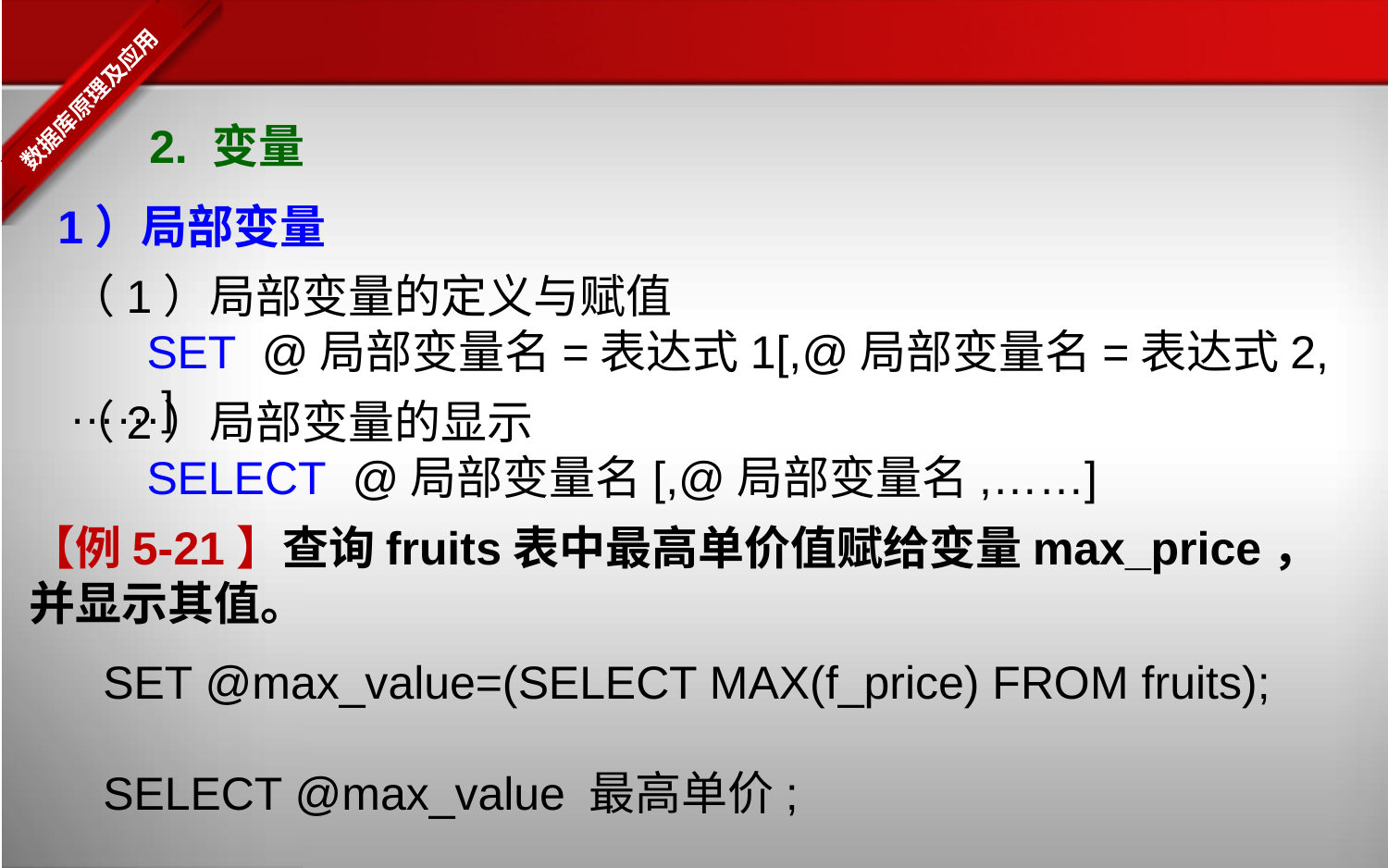

2. 变量
1）局部变量
（1）局部变量的定义与赋值
      SET  @局部变量名=表达式1[,@局部变量名=表达式2,……]
（2）局部变量的显示
      SELECT  @局部变量名[,@局部变量名,……]
【例5-21】查询fruits表中最高单价值赋给变量max_price，并显示其值。
SET @max_value=(SELECT MAX(f_price) FROM fruits);

SELECT @max_value 最高单价;